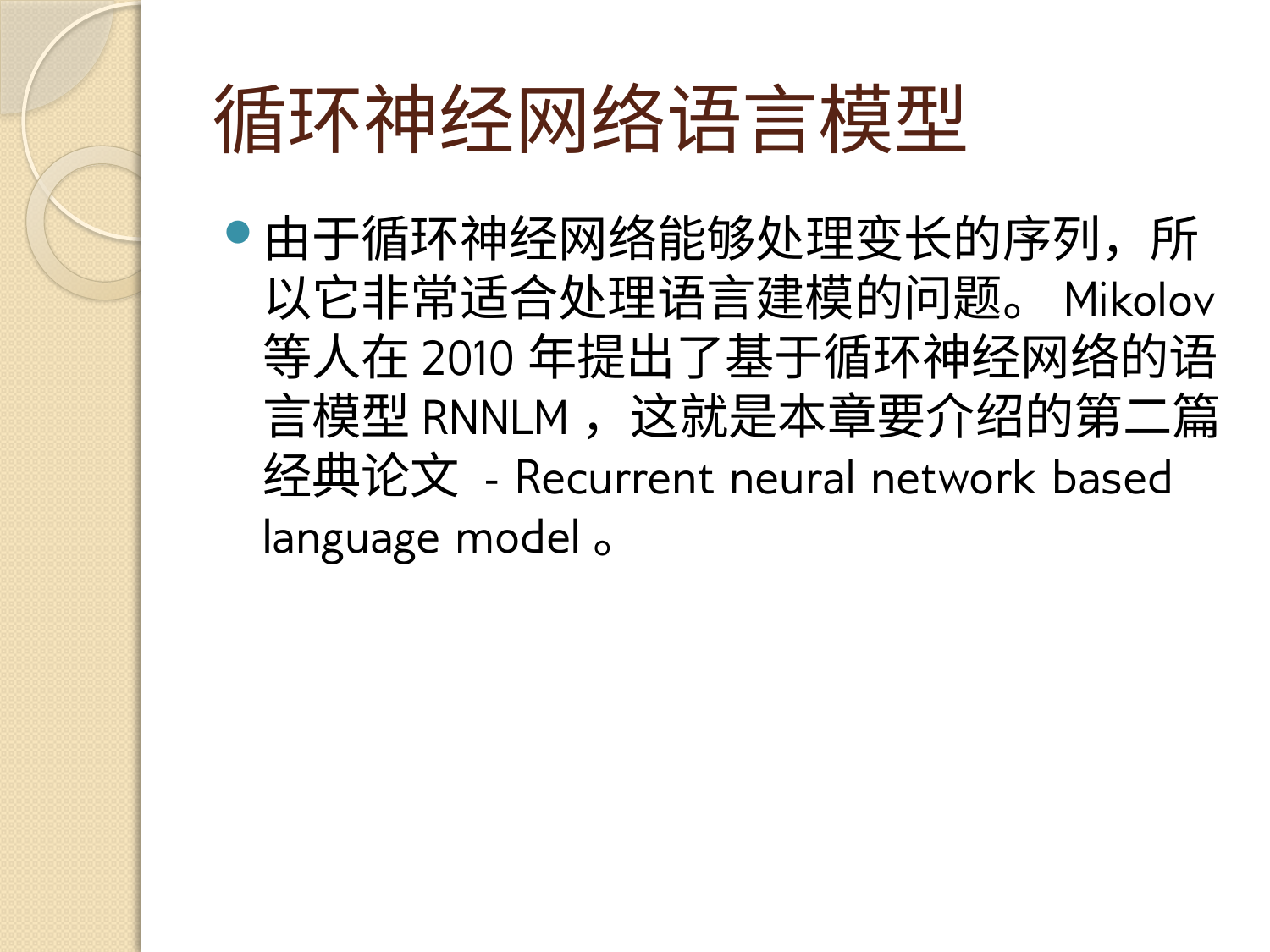

# 循环神经网络语言模型
由于循环神经网络能够处理变长的序列，所以它非常适合处理语言建模的问题。Mikolov等人在2010年提出了基于循环神经网络的语言模型RNNLM，这就是本章要介绍的第二篇经典论文 - Recurrent neural network based language model。